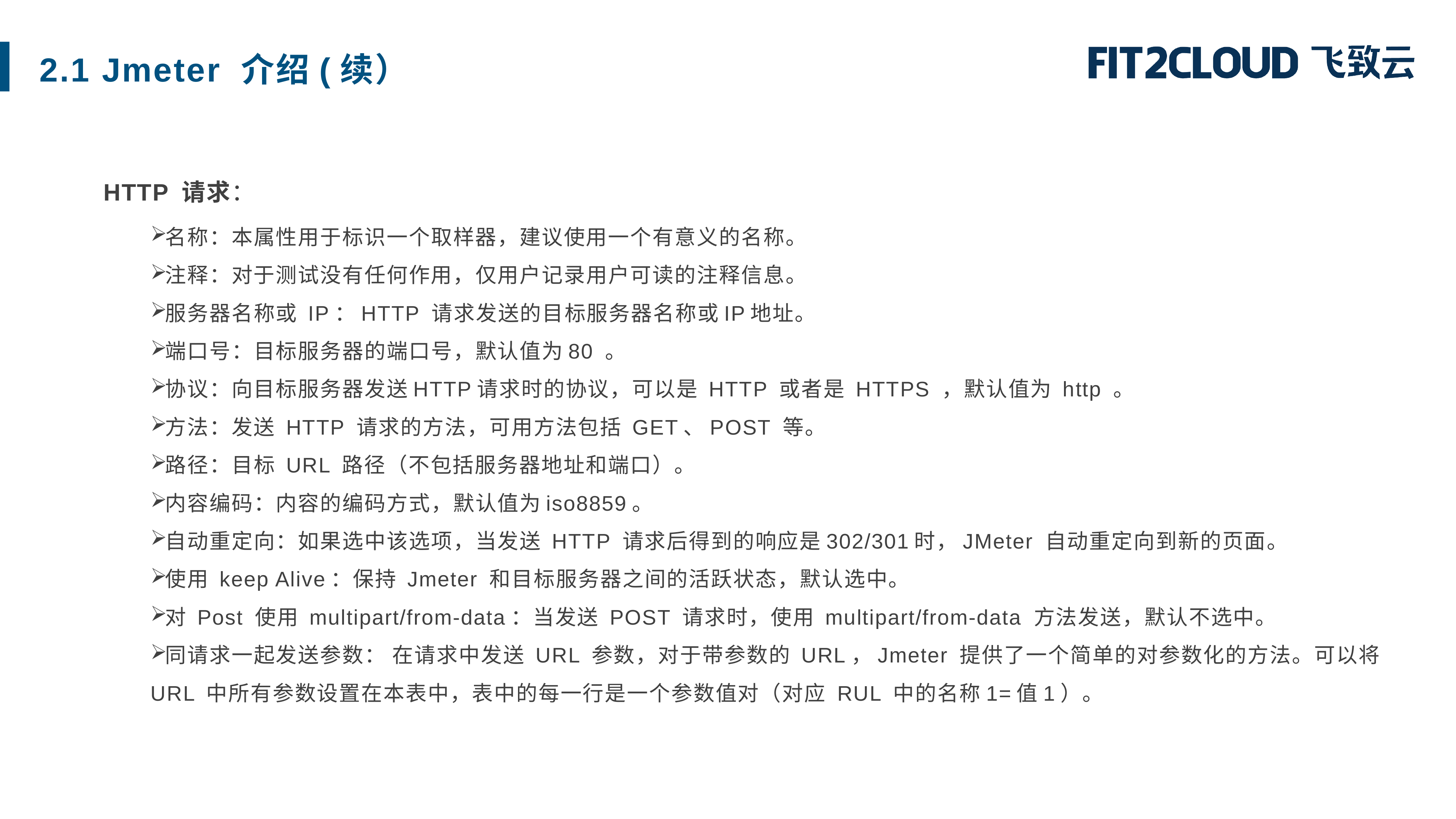

2.1 Jmeter 介绍(续）

HTTP 请求：
名称：本属性用于标识一个取样器，建议使用一个有意义的名称。
注释：对于测试没有任何作用，仅用户记录用户可读的注释信息。
服务器名称或 IP：HTTP 请求发送的目标服务器名称或IP地址。
端口号：目标服务器的端口号，默认值为80 。
协议：向目标服务器发送HTTP请求时的协议，可以是 HTTP 或者是 HTTPS ，默认值为 http 。
方法：发送 HTTP 请求的方法，可用方法包括 GET、POST 等。
路径：目标 URL 路径（不包括服务器地址和端口）。
内容编码：内容的编码方式，默认值为iso8859。
自动重定向：如果选中该选项，当发送 HTTP 请求后得到的响应是302/301时，JMeter 自动重定向到新的页面。
使用 keep Alive：保持 Jmeter 和目标服务器之间的活跃状态，默认选中。
对 Post 使用 multipart/from-data：当发送 POST 请求时，使用 multipart/from-data 方法发送，默认不选中。
同请求一起发送参数： 在请求中发送 URL 参数，对于带参数的 URL，Jmeter 提供了一个简单的对参数化的方法。可以将 URL 中所有参数设置在本表中，表中的每一行是一个参数值对（对应 RUL 中的名称1=值1）。